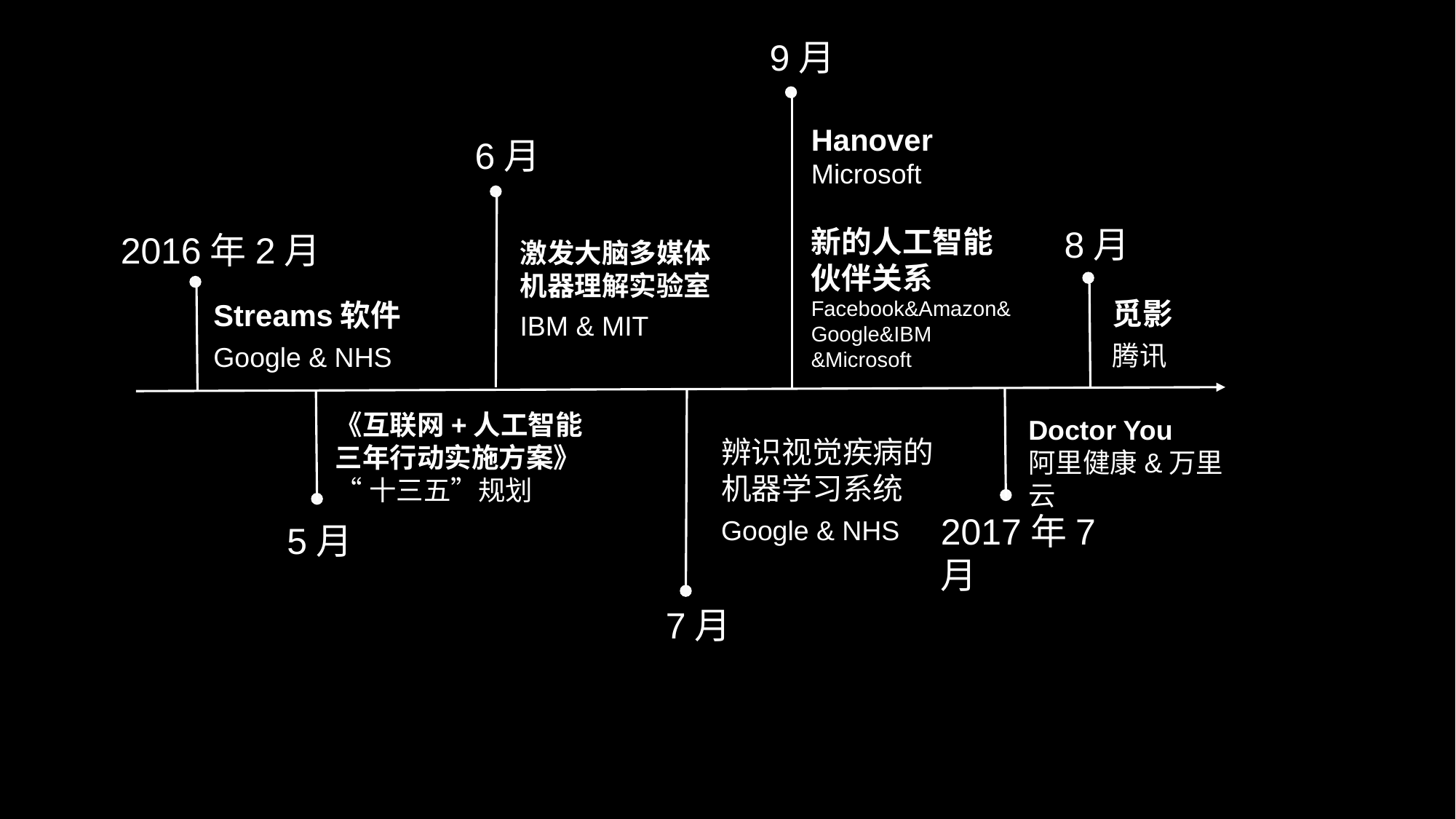

9月

Hanover
Microsoft

新的人工智能伙伴关系
Facebook&Amazon&Google&IBM
&Microsoft
6月

8月
2016年2月
激发大脑多媒体机器理解实验室

IBM & MIT

觅影

腾讯
Streams软件

Google & NHS

《互联网+人工智能三年行动实施方案》
“十三五”规划
Doctor You
阿里健康&万里云
辨识视觉疾病的机器学习系统

Google & NHS
2017年7月
5月
7月